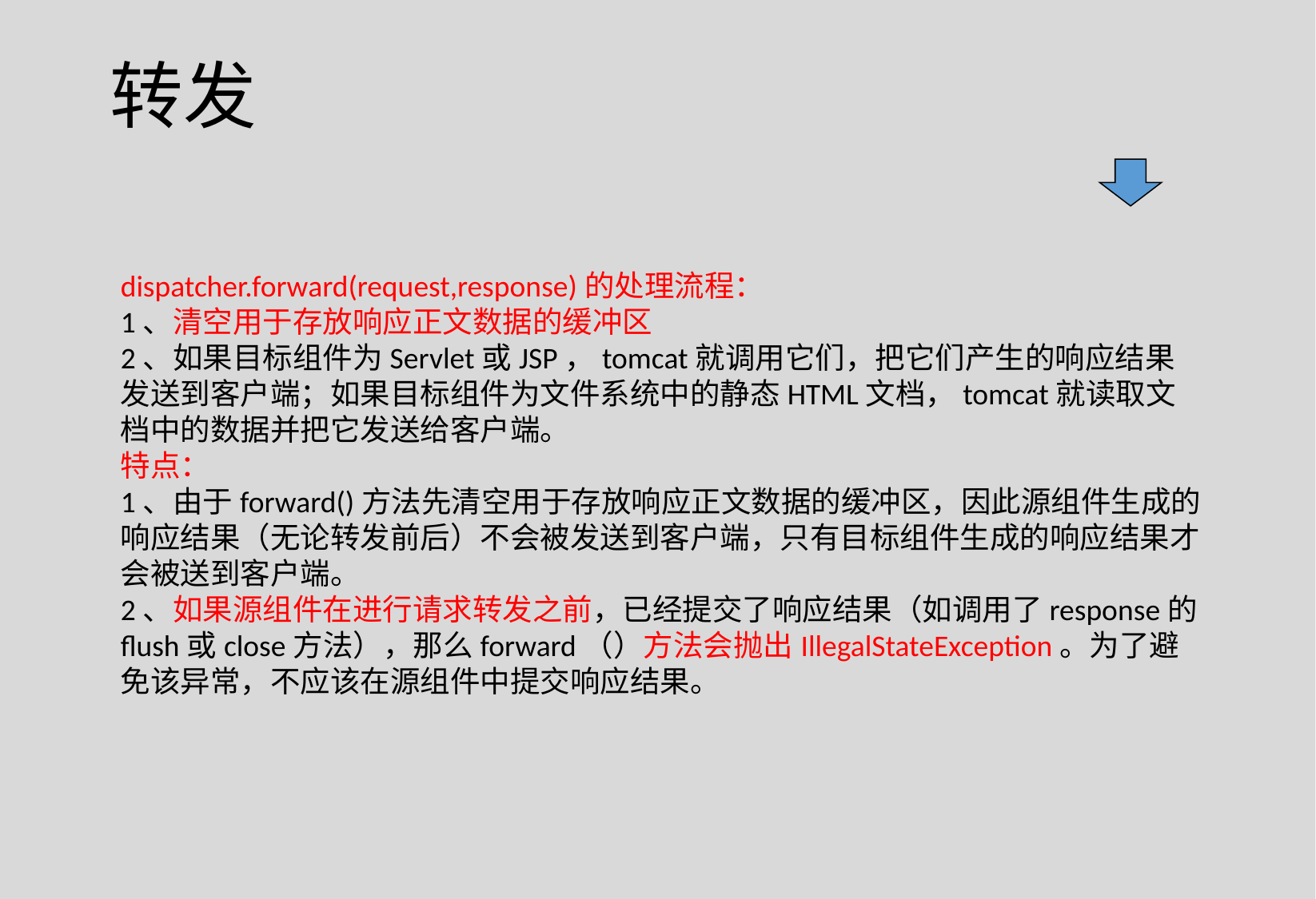

转发

dispatcher.forward(request,response)的处理流程：
1、清空用于存放响应正文数据的缓冲区
2、如果目标组件为Servlet或JSP，tomcat就调用它们，把它们产生的响应结果发送到客户端；如果目标组件为文件系统中的静态HTML文档，tomcat就读取文档中的数据并把它发送给客户端。
特点：
1、由于forward()方法先清空用于存放响应正文数据的缓冲区，因此源组件生成的响应结果（无论转发前后）不会被发送到客户端，只有目标组件生成的响应结果才会被送到客户端。
2、如果源组件在进行请求转发之前，已经提交了响应结果（如调用了response的flush或close方法），那么forward（）方法会抛出IllegalStateException。为了避免该异常，不应该在源组件中提交响应结果。